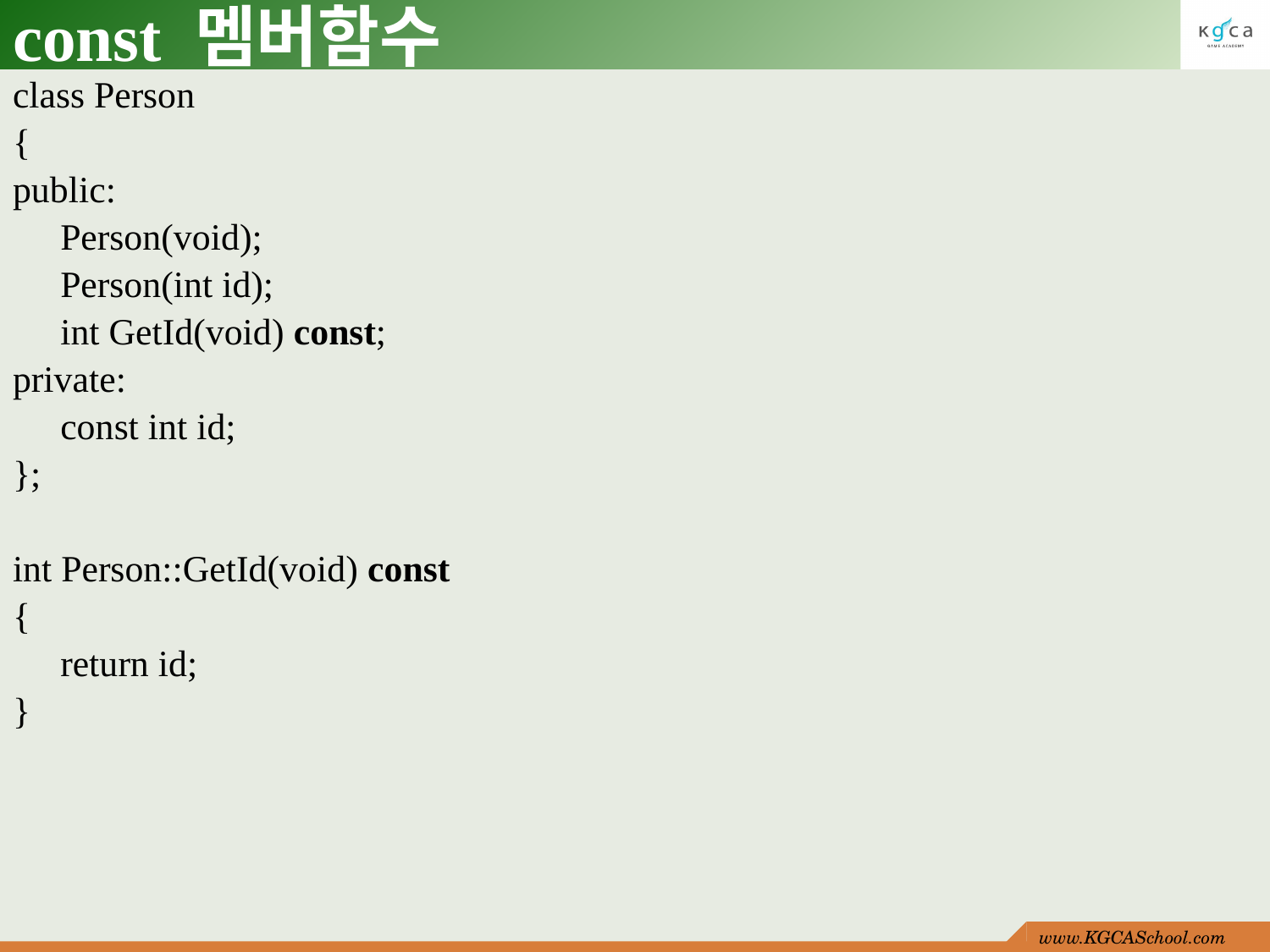

# const 멤버함수
class Person
{
public:
	Person(void);
	Person(int id);
	int GetId(void) const;
private:
	const int id;
};

int Person::GetId(void) const
{
	return id;
}